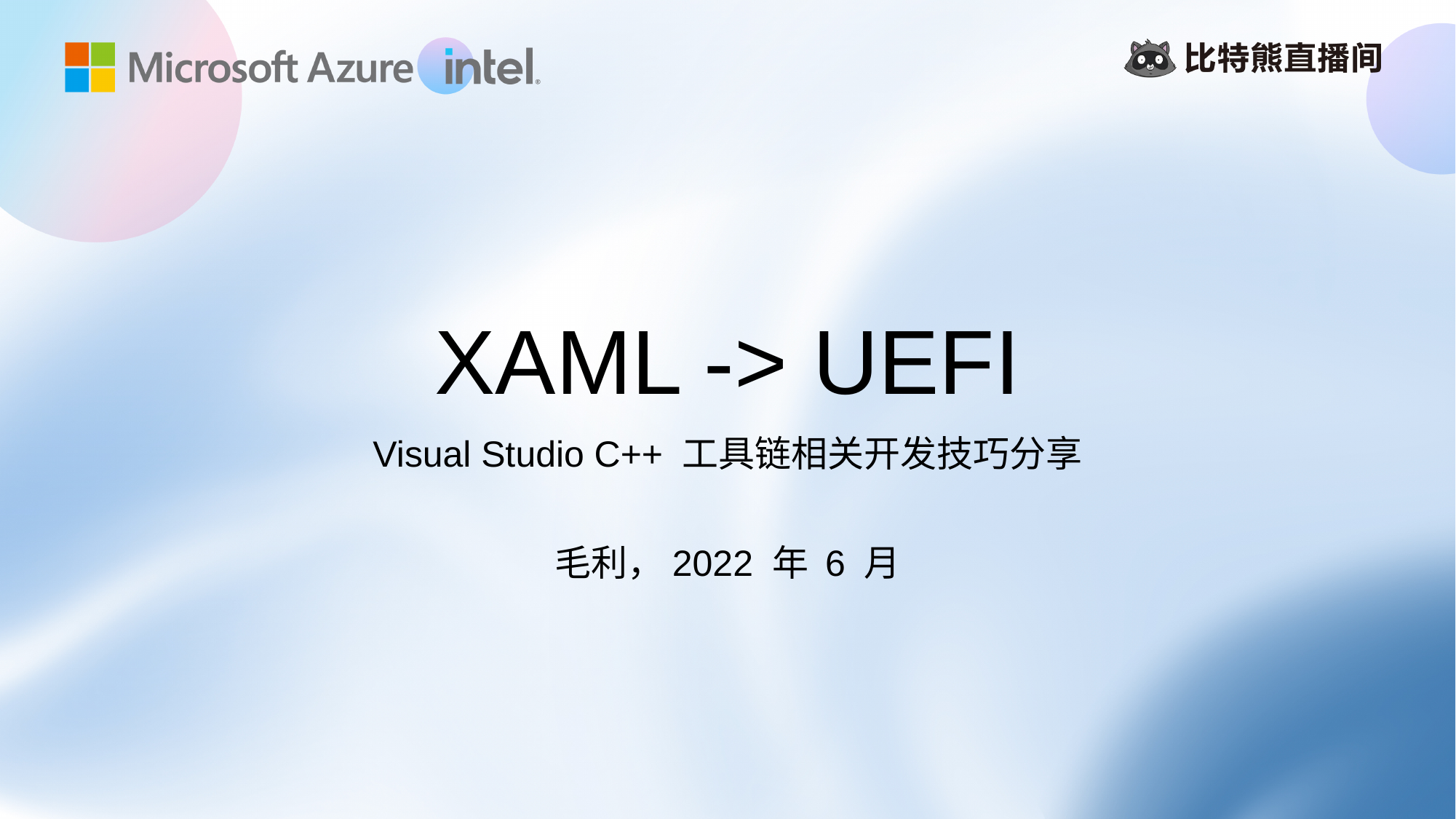

# XAML -> UEFI
Visual Studio C++ 工具链相关开发技巧分享

毛利，2022 年 6 月